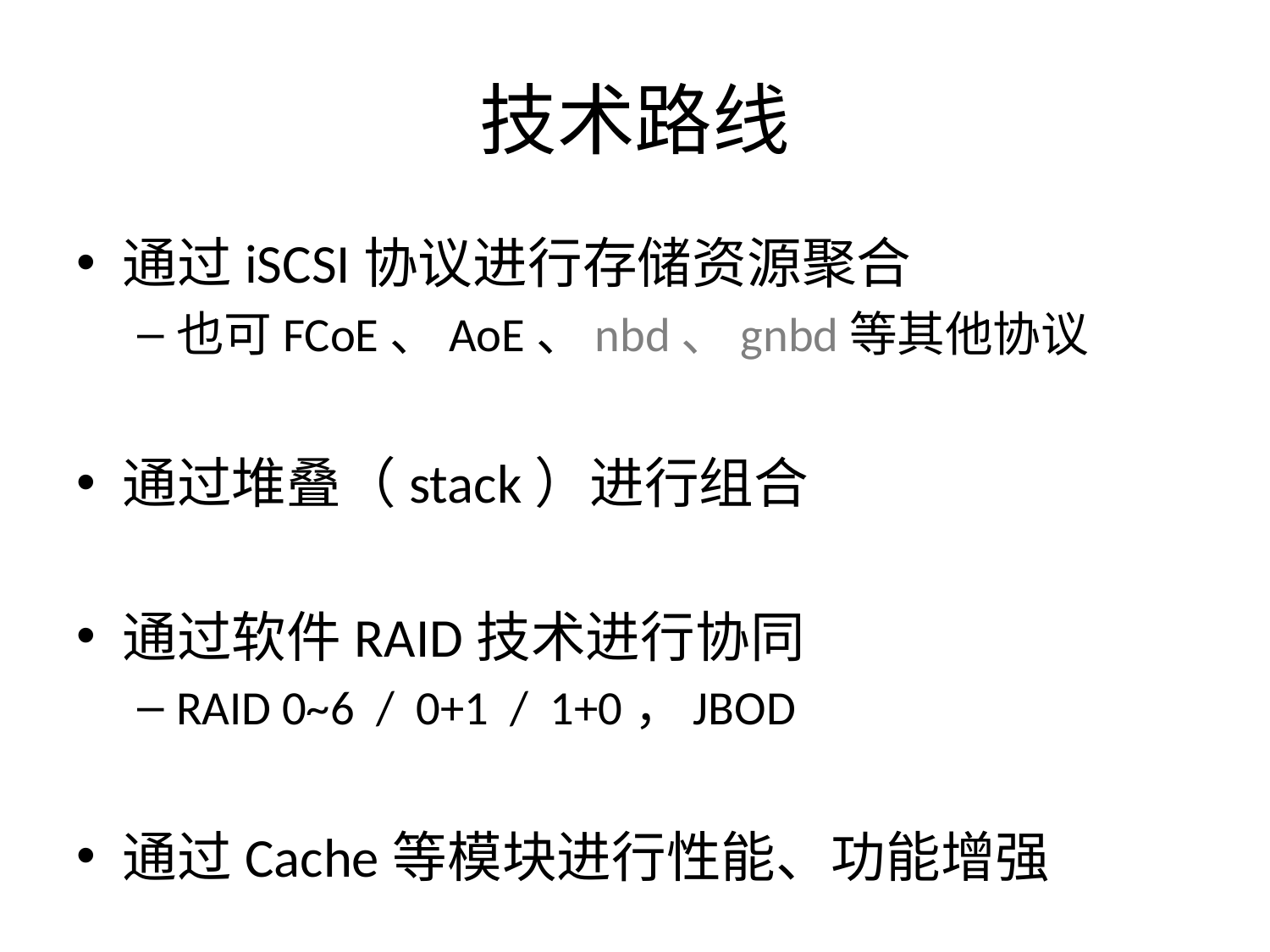

# 技术路线
通过iSCSI协议进行存储资源聚合
也可FCoE、AoE、nbd、gnbd等其他协议

通过堆叠（stack）进行组合

通过软件RAID技术进行协同
RAID 0~6  /  0+1  /  1+0，JBOD

通过Cache等模块进行性能、功能增强